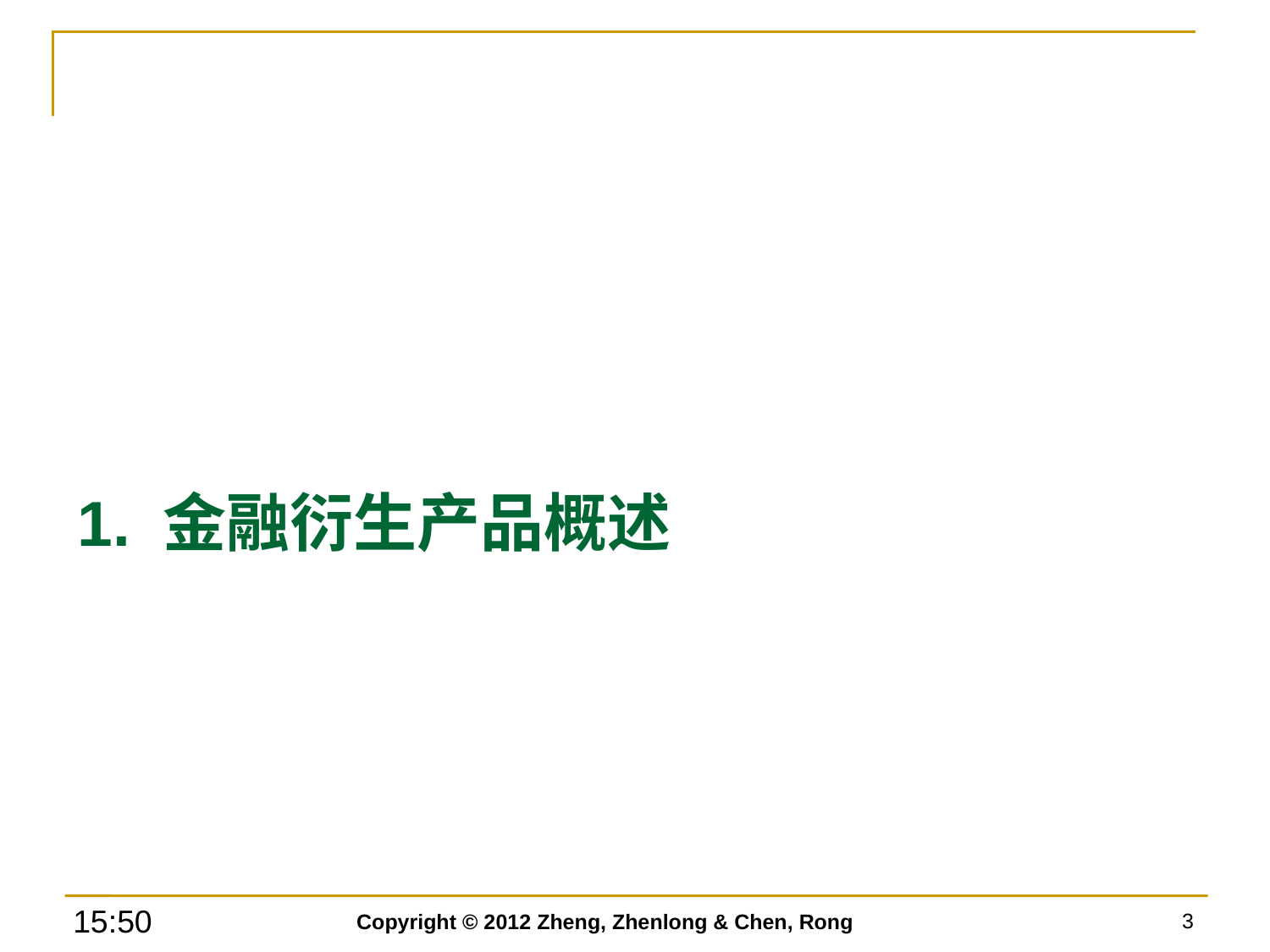

# 1. 金融衍生产品概述
3
Copyright © 2012 Zheng, Zhenlong & Chen, Rong